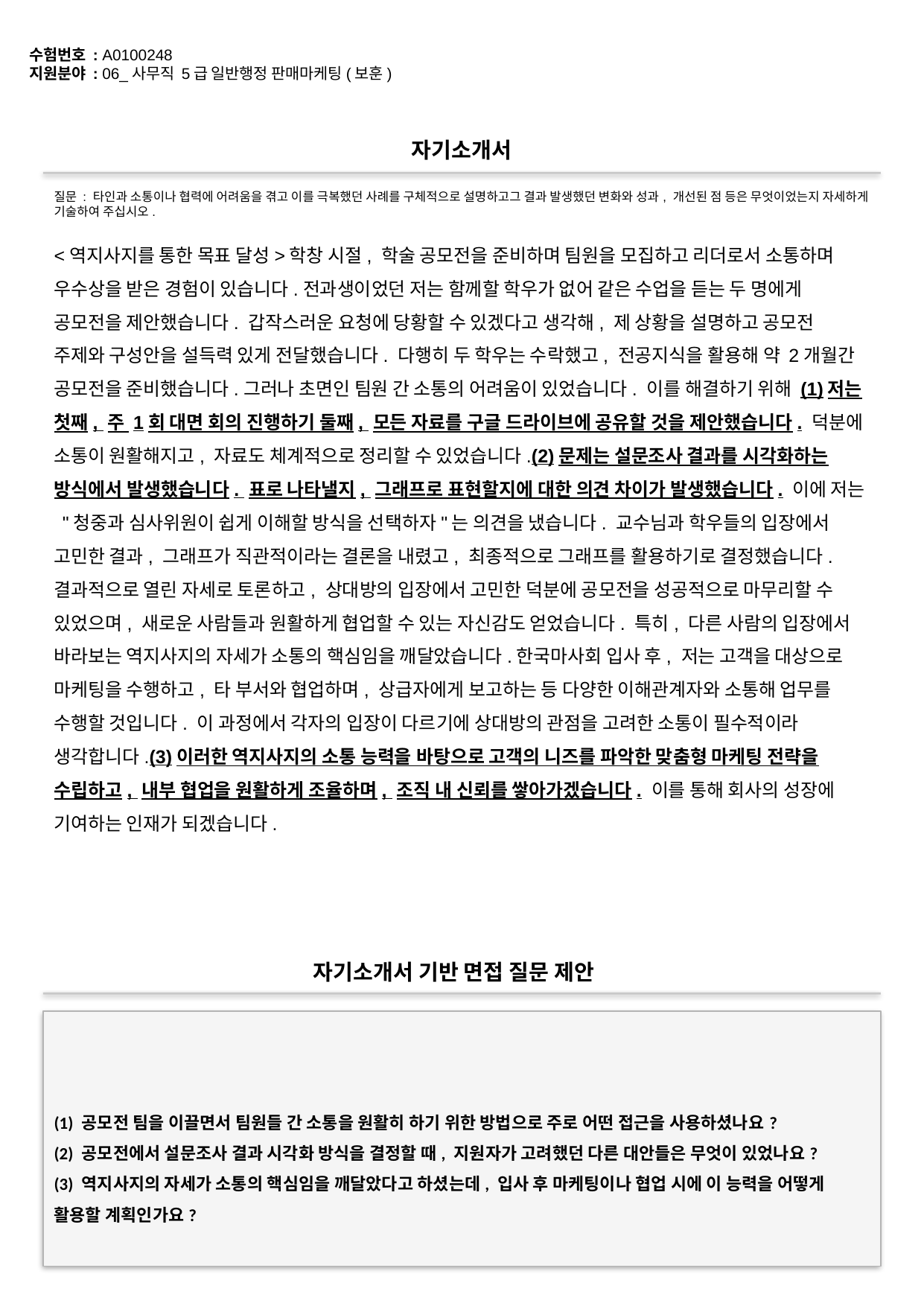

수험번호 : A0100248
지원분야 : 06_사무직 5급 일반행정 판매마케팅(보훈)
#

자기소개서

질문 : 타인과 소통이나 협력에 어려움을 겪고 이를 극복했던 사례를 구체적으로 설명하고그 결과 발생했던 변화와 성과, 개선된 점 등은 무엇이었는지 자세하게 기술하여 주십시오.

<역지사지를 통한 목표 달성>학창 시절, 학술 공모전을 준비하며 팀원을 모집하고 리더로서 소통하며 우수상을 받은 경험이 있습니다.전과생이었던 저는 함께할 학우가 없어 같은 수업을 듣는 두 명에게 공모전을 제안했습니다. 갑작스러운 요청에 당황할 수 있겠다고 생각해, 제 상황을 설명하고 공모전 주제와 구성안을 설득력 있게 전달했습니다. 다행히 두 학우는 수락했고, 전공지식을 활용해 약 2개월간 공모전을 준비했습니다.그러나 초면인 팀원 간 소통의 어려움이 있었습니다. 이를 해결하기 위해 (1)저는 첫째, 주 1회 대면 회의 진행하기 둘째, 모든 자료를 구글 드라이브에 공유할 것을 제안했습니다. 덕분에 소통이 원활해지고, 자료도 체계적으로 정리할 수 있었습니다.(2)문제는 설문조사 결과를 시각화하는 방식에서 발생했습니다. 표로 나타낼지, 그래프로 표현할지에 대한 의견 차이가 발생했습니다. 이에 저는 "청중과 심사위원이 쉽게 이해할 방식을 선택하자"는 의견을 냈습니다. 교수님과 학우들의 입장에서 고민한 결과, 그래프가 직관적이라는 결론을 내렸고, 최종적으로 그래프를 활용하기로 결정했습니다.결과적으로 열린 자세로 토론하고, 상대방의 입장에서 고민한 덕분에 공모전을 성공적으로 마무리할 수 있었으며, 새로운 사람들과 원활하게 협업할 수 있는 자신감도 얻었습니다. 특히, 다른 사람의 입장에서 바라보는 역지사지의 자세가 소통의 핵심임을 깨달았습니다.한국마사회 입사 후, 저는 고객을 대상으로 마케팅을 수행하고, 타 부서와 협업하며, 상급자에게 보고하는 등 다양한 이해관계자와 소통해 업무를 수행할 것입니다. 이 과정에서 각자의 입장이 다르기에 상대방의 관점을 고려한 소통이 필수적이라 생각합니다.(3)이러한 역지사지의 소통 능력을 바탕으로 고객의 니즈를 파악한 맞춤형 마케팅 전략을 수립하고, 내부 협업을 원활하게 조율하며, 조직 내 신뢰를 쌓아가겠습니다. 이를 통해 회사의 성장에 기여하는 인재가 되겠습니다.

자기소개서 기반 면접 질문 제안

(1) 공모전 팀을 이끌면서 팀원들 간 소통을 원활히 하기 위한 방법으로 주로 어떤 접근을 사용하셨나요?
(2) 공모전에서 설문조사 결과 시각화 방식을 결정할 때, 지원자가 고려했던 다른 대안들은 무엇이 있었나요?
(3) 역지사지의 자세가 소통의 핵심임을 깨달았다고 하셨는데, 입사 후 마케팅이나 협업 시에 이 능력을 어떻게 활용할 계획인가요?